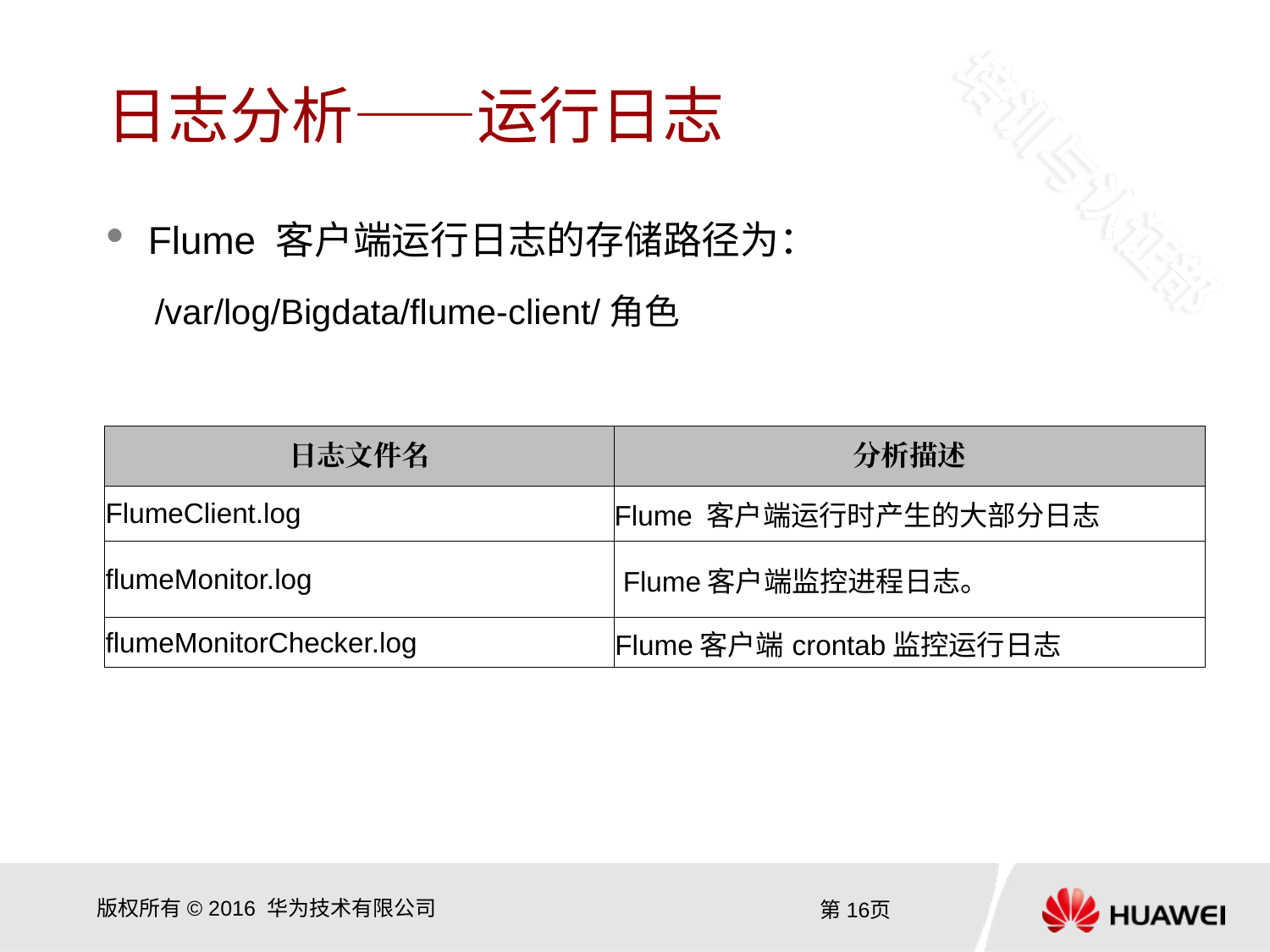

# 日志分析——运行日志
Flume 客户端运行日志的存储路径为：
     /var/log/Bigdata/flume-client/角色

| 日志文件名 | 分析描述 |
| --- | --- |
| FlumeClient.log | Flume 客户端运行时产生的大部分日志 |
| flumeMonitor.log | Flume客户端监控进程日志。 |
| flumeMonitorChecker.log | Flume客户端crontab监控运行日志 |